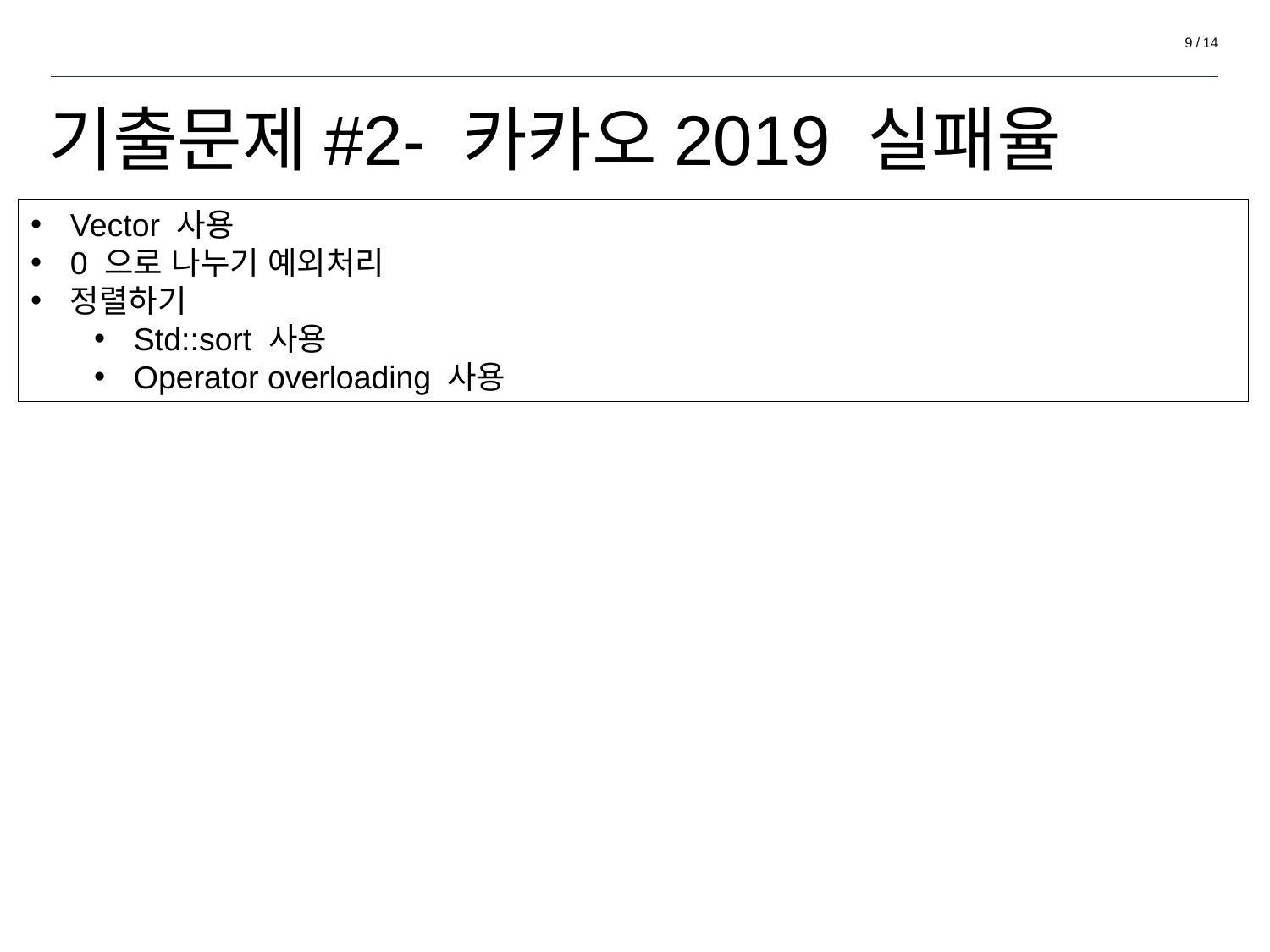

9 / 14
# 기출문제#2- 카카오2019 실패율
Vector 사용
0 으로 나누기 예외처리
정렬하기
Std::sort 사용
Operator overloading 사용